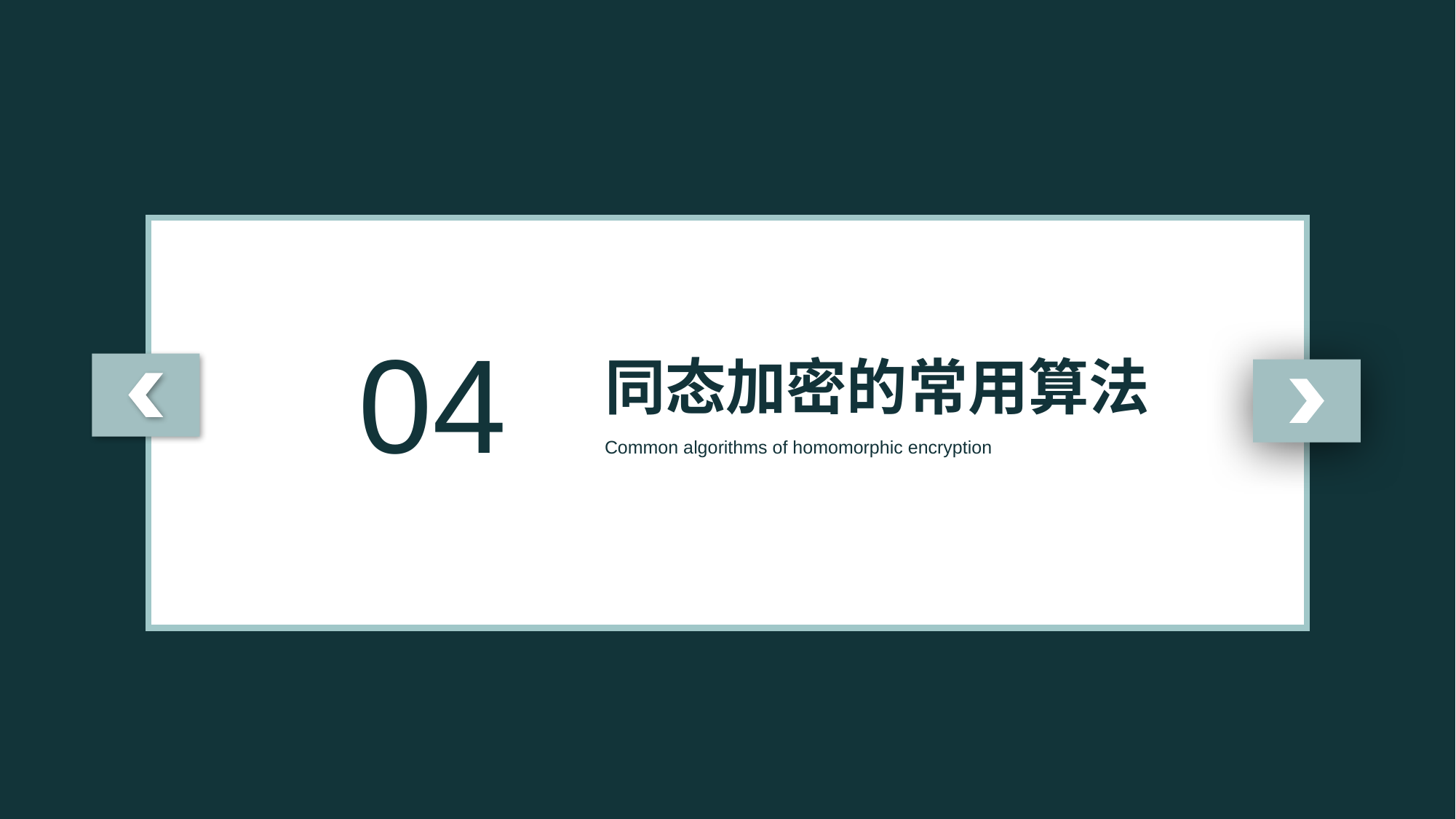

04
同态加密的常用算法

Common algorithms of homomorphic encryption